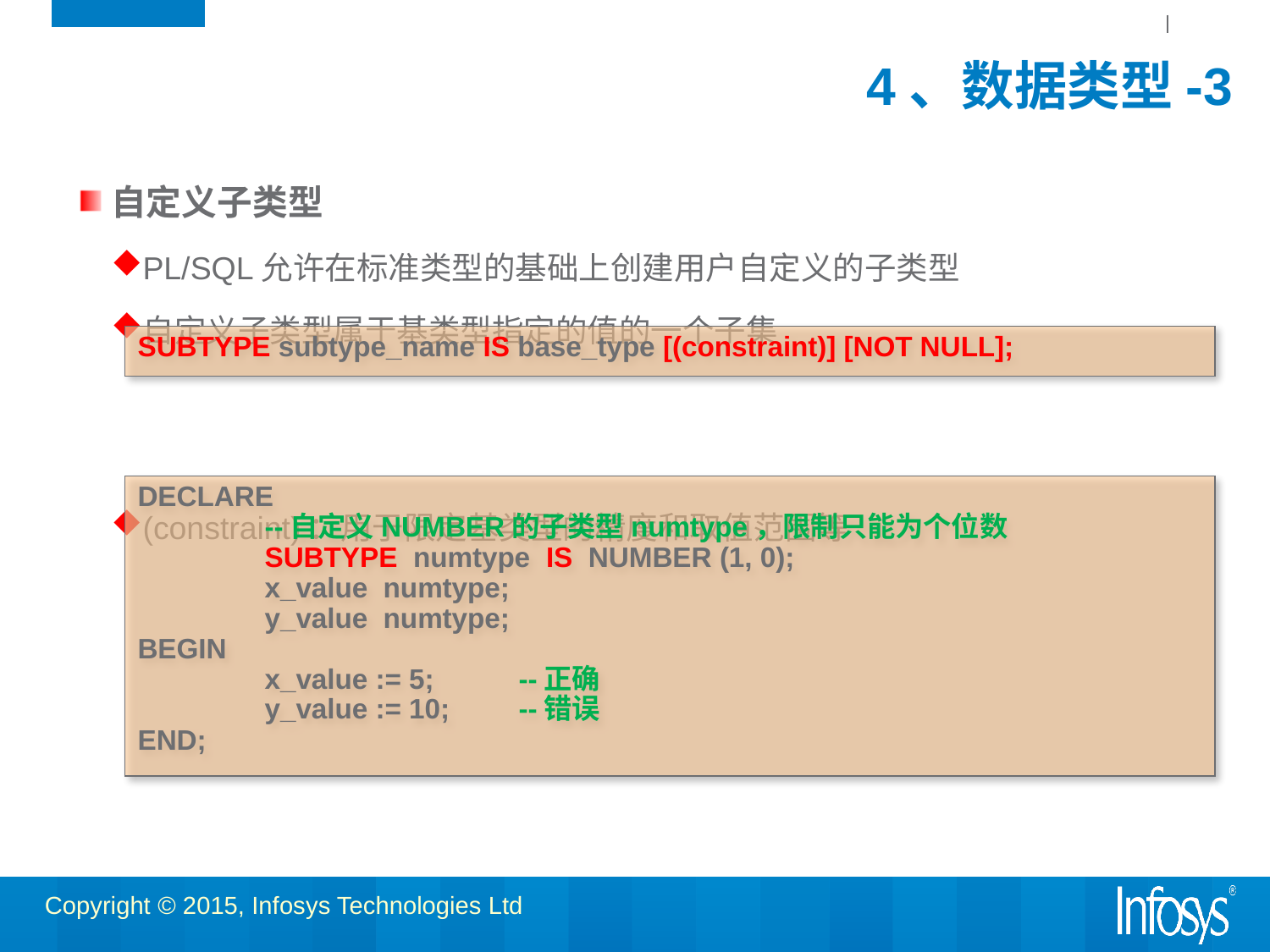

# 4、数据类型-3
自定义子类型
PL/SQL允许在标准类型的基础上创建用户自定义的子类型
自定义子类型属于基类型指定的值的一个子集

(constraint)：用于限定基类型的精度和取值范围等
SUBTYPE subtype_name IS base_type [(constraint)] [NOT NULL];
DECLARE
	--自定义NUMBER的子类型numtype，限制只能为个位数
	SUBTYPE  numtype  IS  NUMBER (1, 0);
	x_value  numtype;
	y_value  numtype;
BEGIN
	x_value := 5;	--正确
	y_value := 10;	--错误
END;